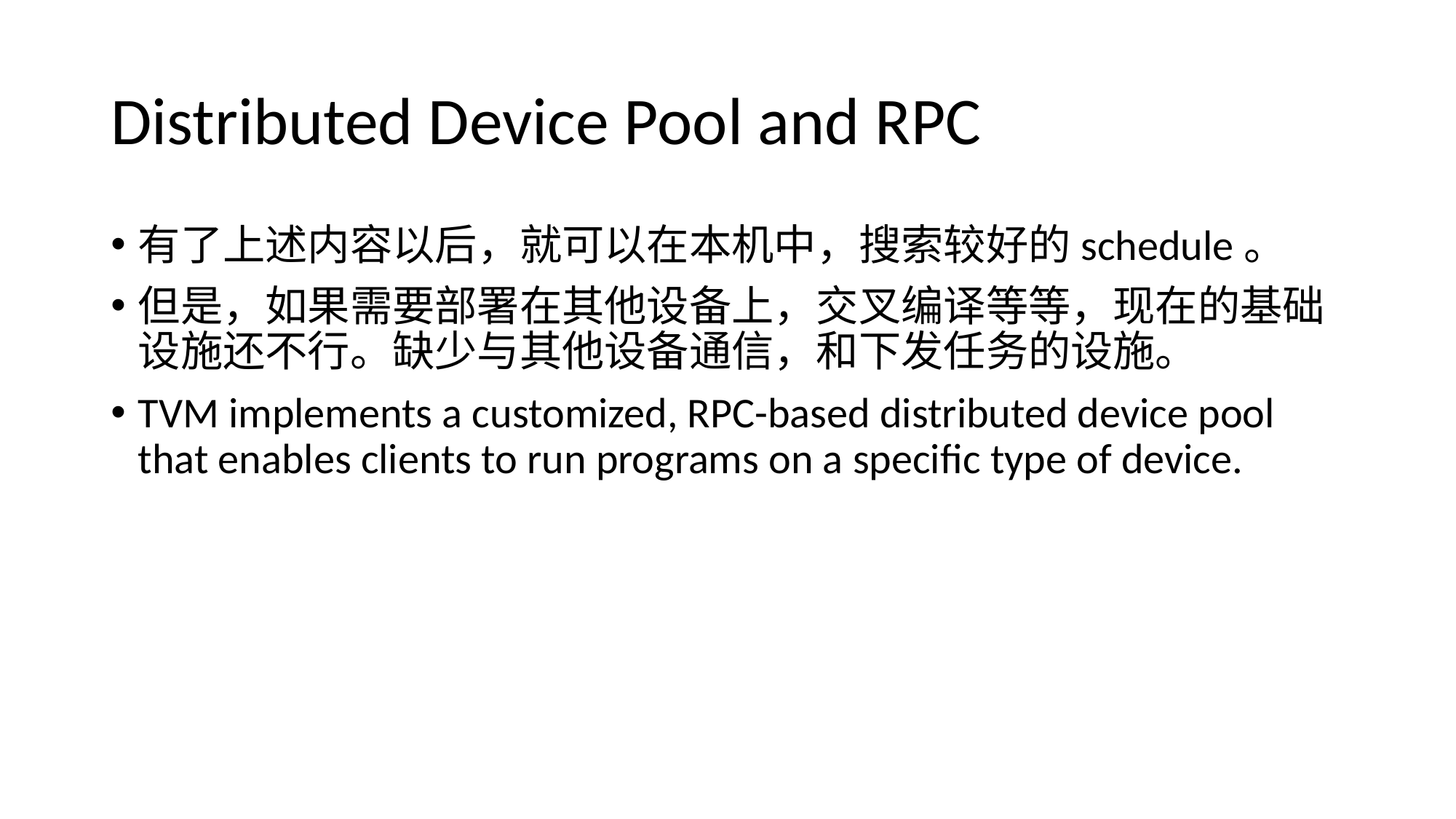

# Distributed Device Pool and RPC
有了上述内容以后，就可以在本机中，搜索较好的schedule。
但是，如果需要部署在其他设备上，交叉编译等等，现在的基础设施还不行。缺少与其他设备通信，和下发任务的设施。
TVM implements a customized, RPC-based distributed device pool that enables clients to run programs on a specific type of device.